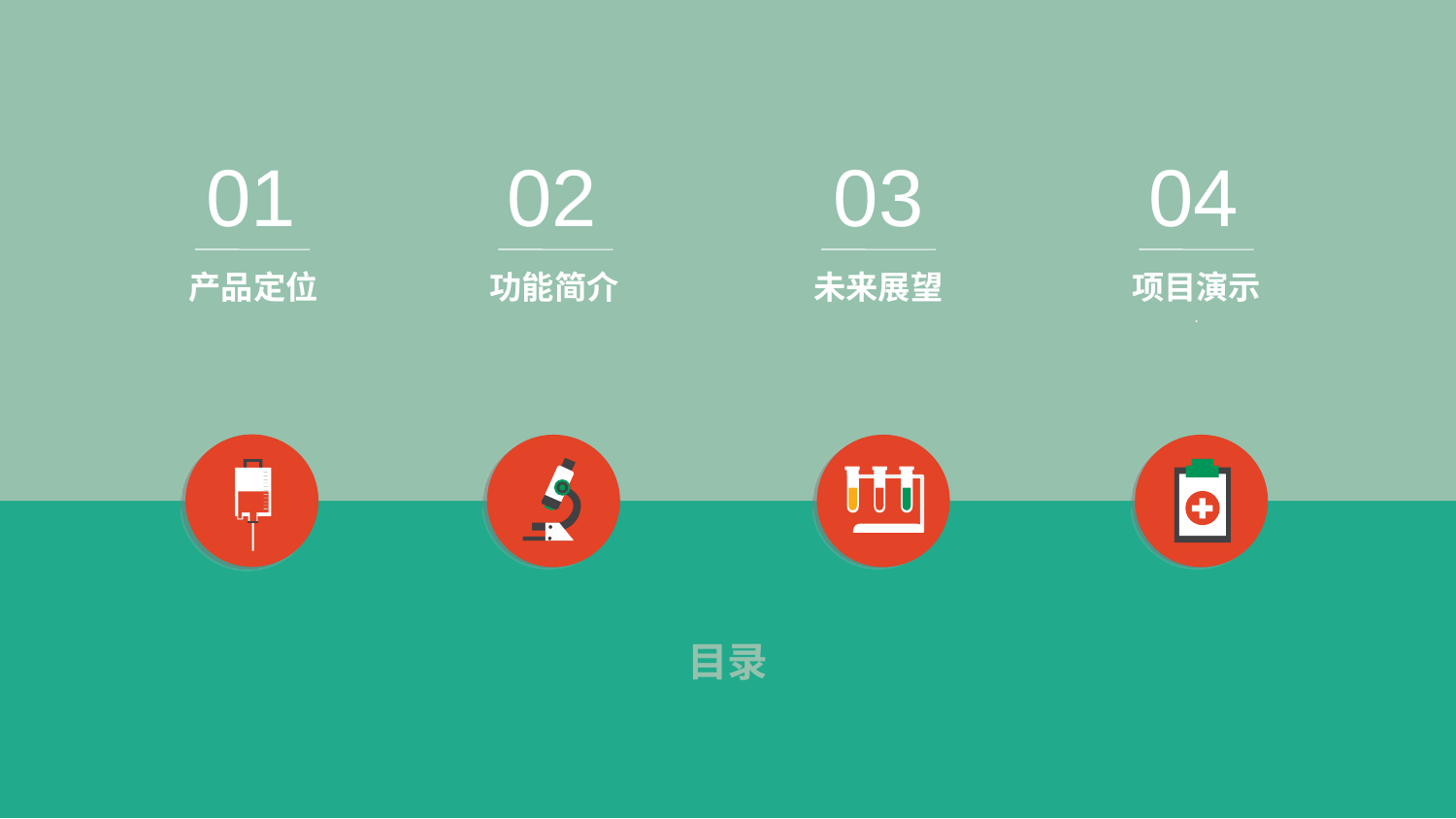

01

产品定位
02

功能简介
03

未来展望
04

项目演示
.

目录